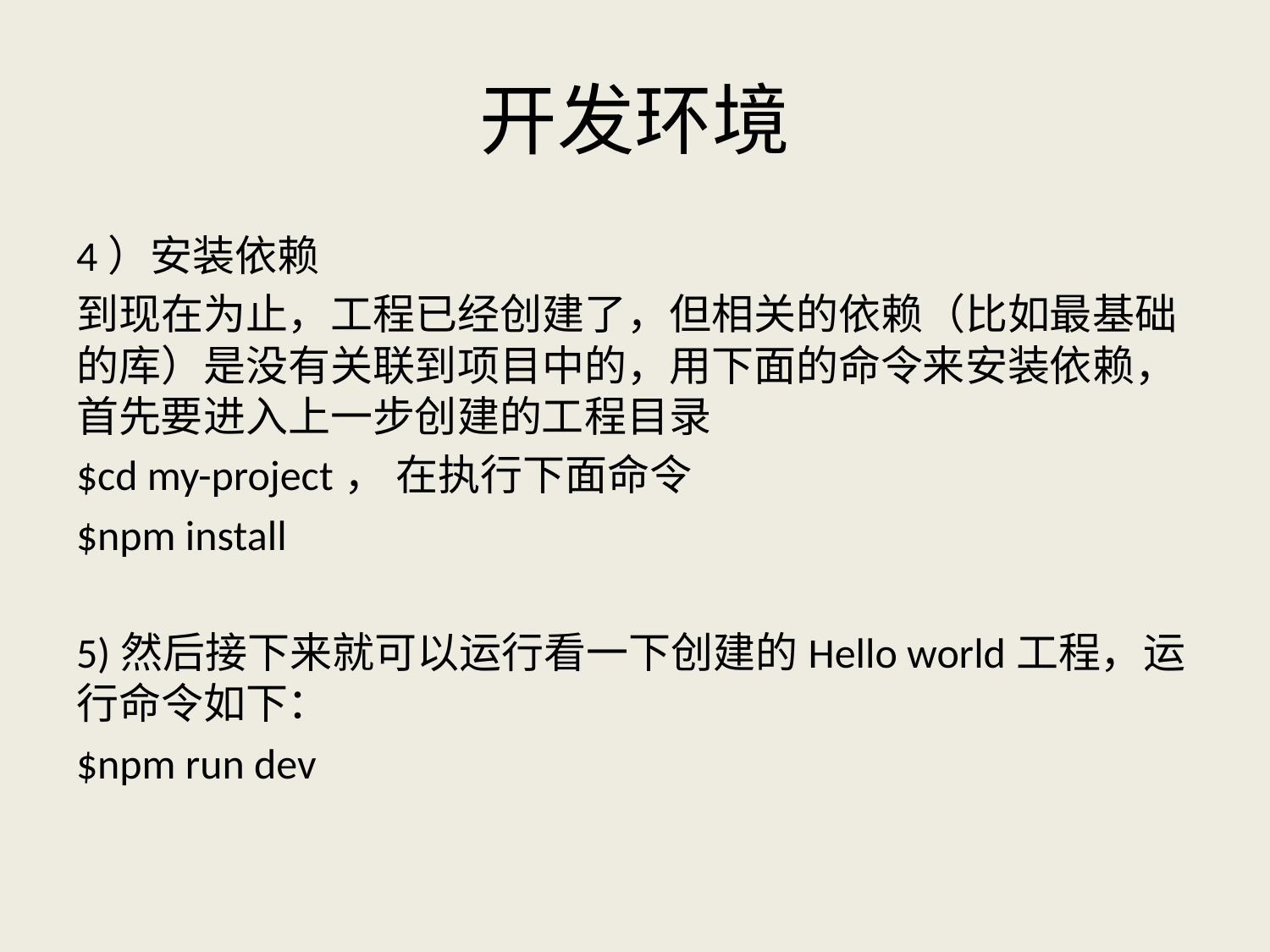

# 开发环境
4）安装依赖
到现在为止，工程已经创建了，但相关的依赖（比如最基础的库）是没有关联到项目中的，用下面的命令来安装依赖，首先要进入上一步创建的工程目录
$cd my-project， 在执行下面命令
$npm install

5)然后接下来就可以运行看一下创建的Hello world工程，运行命令如下：
$npm run dev